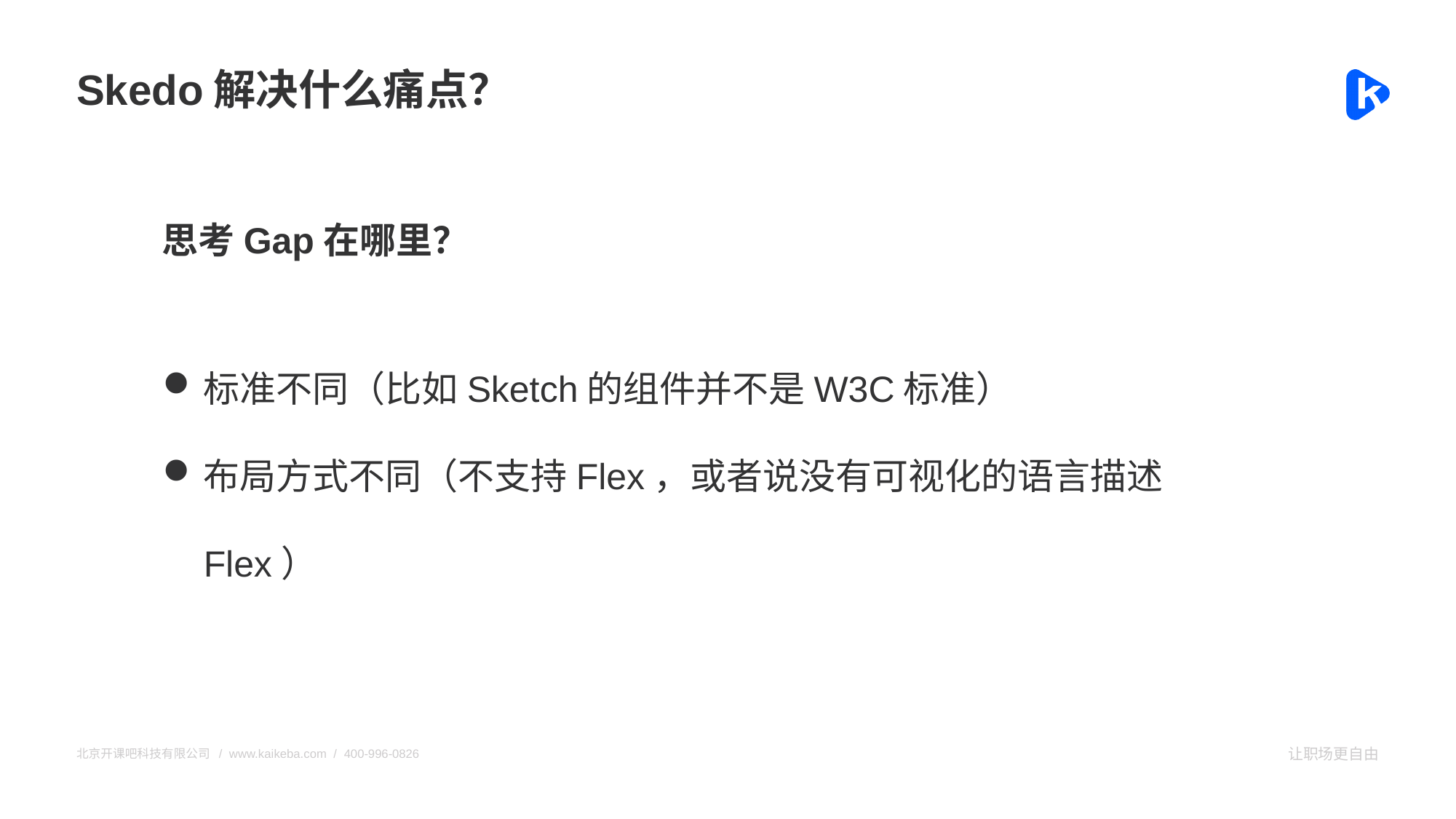

Skedo解决什么痛点？
思考Gap在哪里？
标准不同（比如Sketch的组件并不是W3C标准）
布局方式不同（不支持Flex，或者说没有可视化的语言描述Flex）